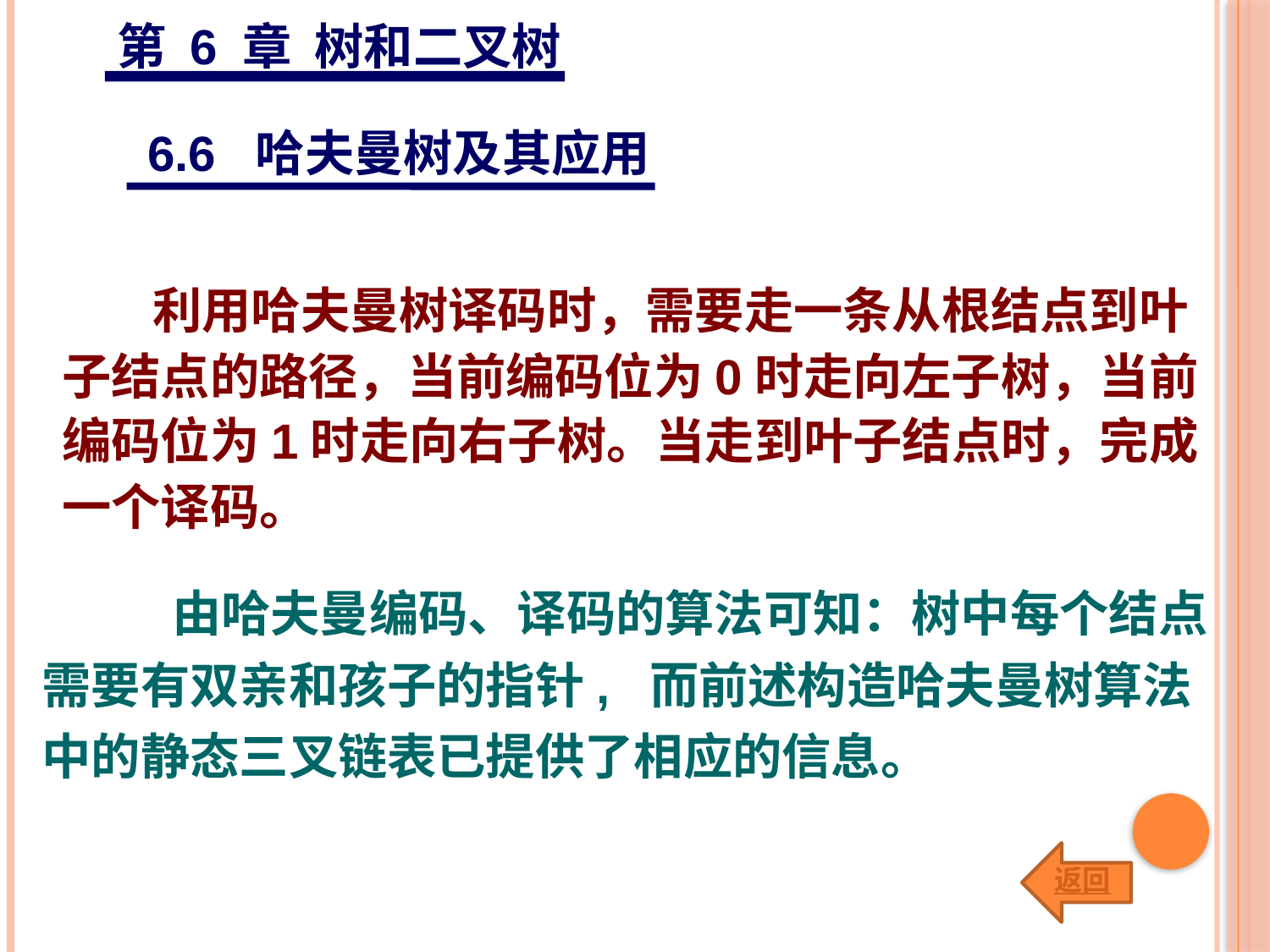

第 6 章  树和二叉树

6.6  哈夫曼树及其应用

       利用哈夫曼树译码时，需要走一条从根结点到叶子结点的路径，当前编码位为0时走向左子树，当前编码位为1时走向右子树。当走到叶子结点时，完成一个译码。
         由哈夫曼编码、译码的算法可知：树中每个结点需要有双亲和孩子的指针,  而前述构造哈夫曼树算法中的静态三叉链表已提供了相应的信息。
返回